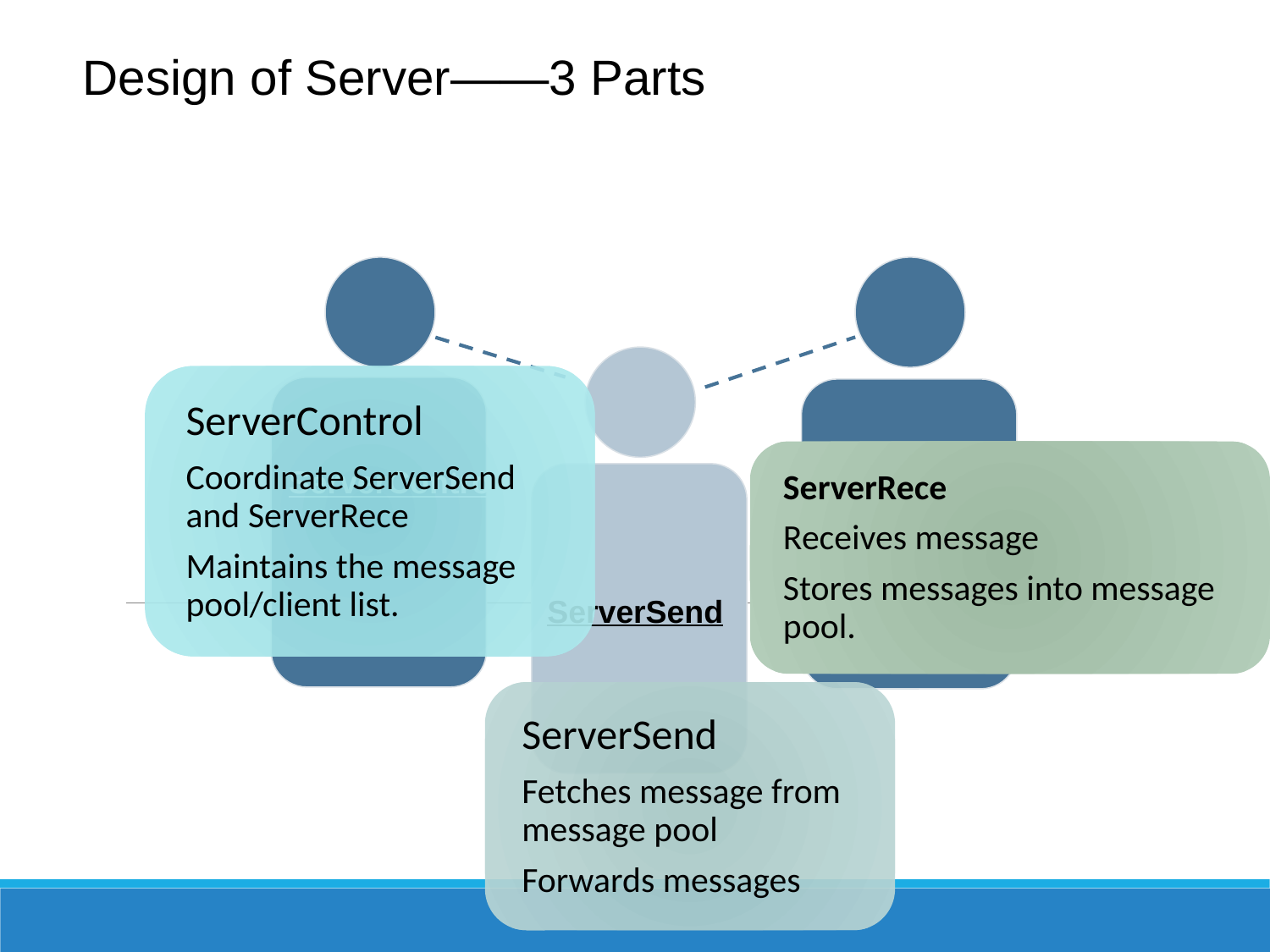

Design of Server——3 Parts

点击添加文本

ServerControl
Coordinate ServerSend and ServerRece
Maintains the message pool/client list.

ServerRece
Receives message
Stores messages into message pool.
点击添加文本
ServerContro

ServerRece
ServerSend
Fetches message from message pool
Forwards messages
ServerSend
点击添加文本
点击添加文本